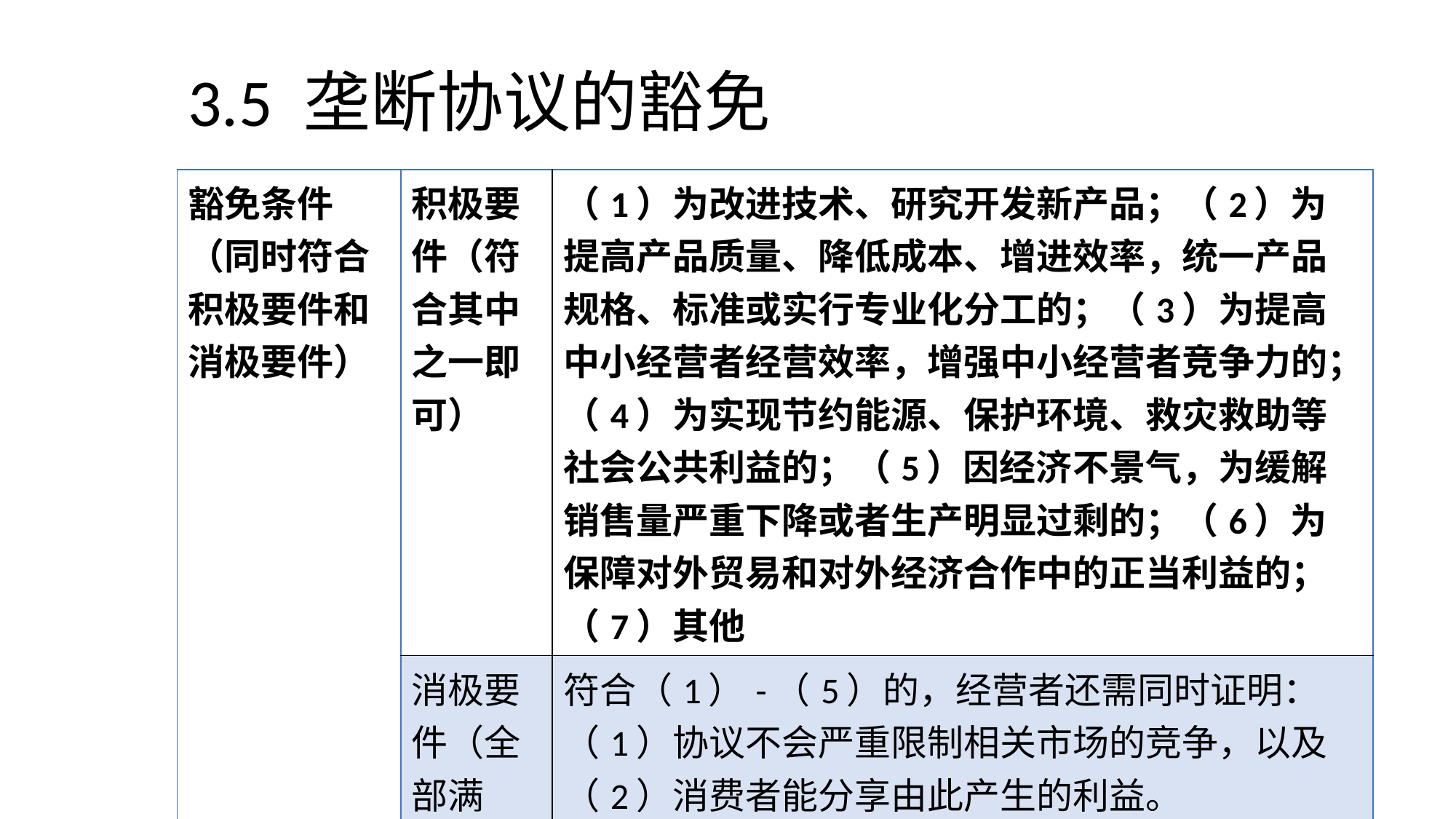

# 3.5 垄断协议的豁免
| 豁免条件（同时符合积极要件和消极要件） | 积极要件（符合其中之一即可） | （1）为改进技术、研究开发新产品；（2）为提高产品质量、降低成本、增进效率，统一产品规格、标准或实行专业化分工的；（3）为提高中小经营者经营效率，增强中小经营者竞争力的；（4）为实现节约能源、保护环境、救灾救助等社会公共利益的；（5）因经济不景气，为缓解销售量严重下降或者生产明显过剩的；（6）为保障对外贸易和对外经济合作中的正当利益的；（7）其他 |
| --- | --- | --- |
|  | 消极要件（全部满足） | 符合（1）-（5）的，经营者还需同时证明：（1）协议不会严重限制相关市场的竞争，以及（2）消费者能分享由此产生的利益。 |
| 举证责任 | 涉嫌违法的经营者要举证证明自己的行为符合豁免条件 |  |